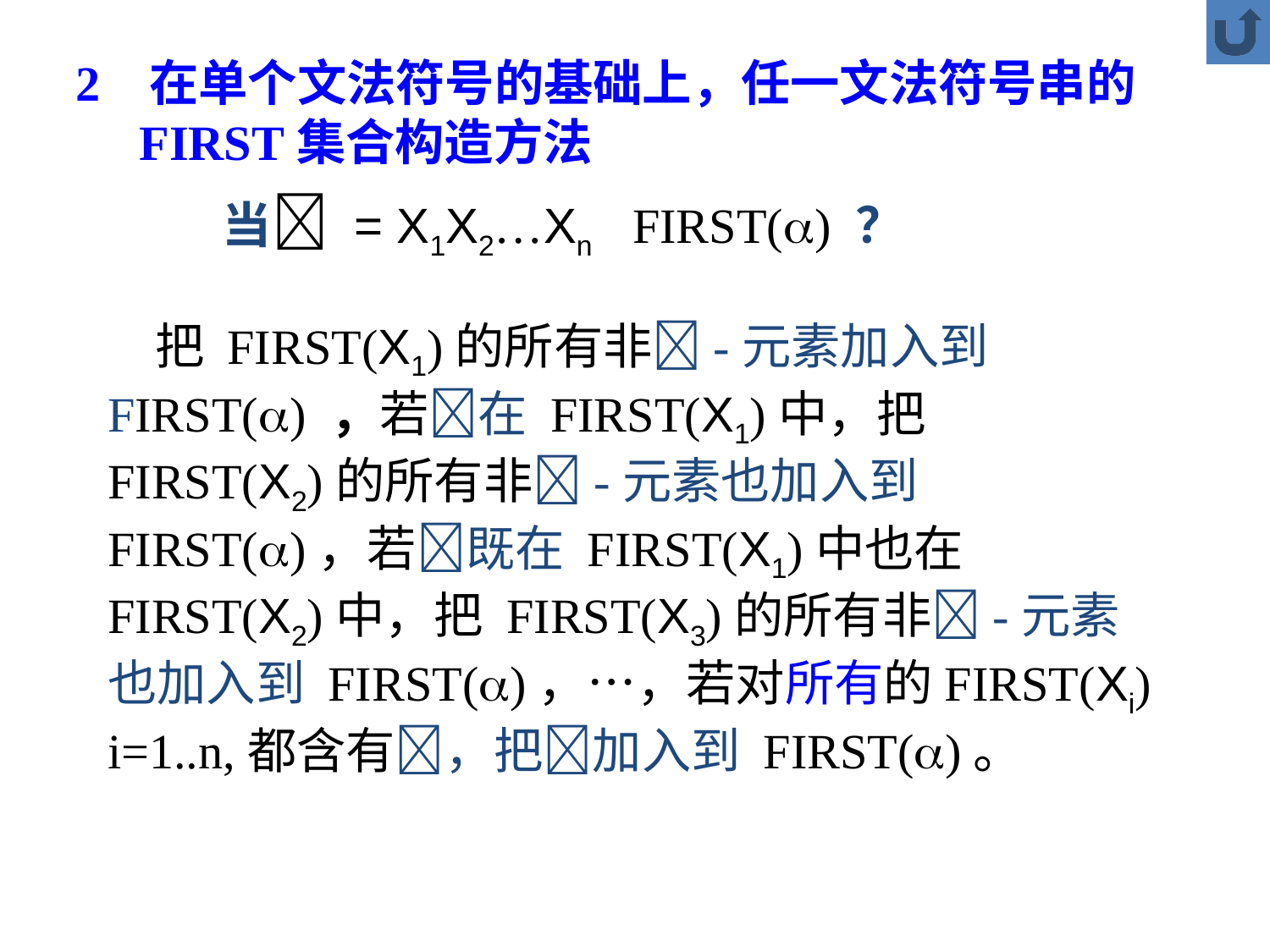

2   在单个文法符号的基础上，任一文法符号串的FIRST集合构造方法
            当α = X1X2…Xn     FIRST(α) ？
         把 FIRST(X1)的所有非ε-元素加入到FIRST(α) ，若ε在 FIRST(X1)中，把 FIRST(X2)的所有非ε-元素也加入到 FIRST(α)，若ε既在 FIRST(X1)中也在FIRST(X2)中，把 FIRST(X3)的所有非ε-元素也加入到 FIRST(α)，…，若对所有的FIRST(Xi) i=1..n,都含有ε，把ε加入到 FIRST(α)。